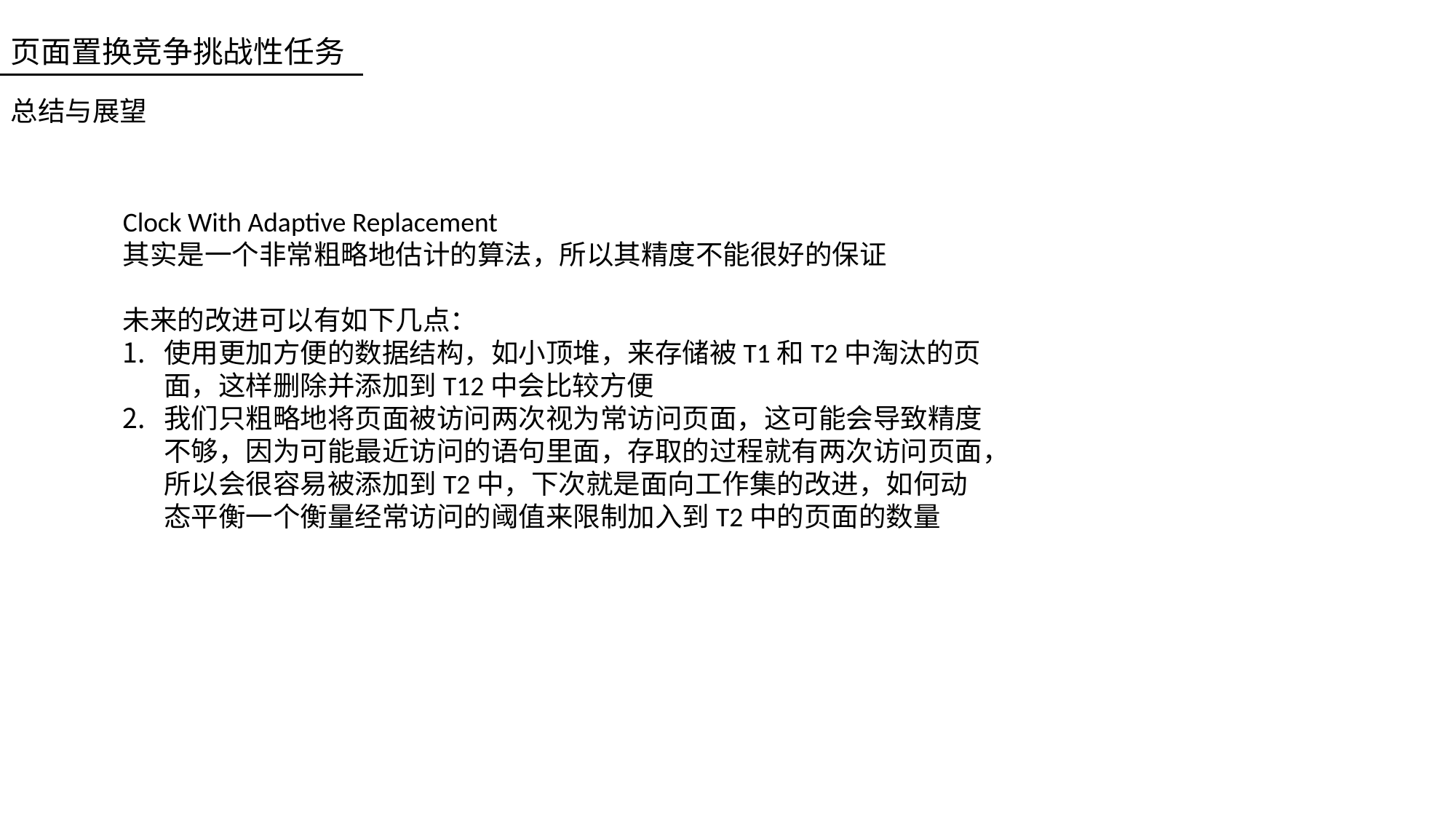

页面置换竞争挑战性任务
总结与展望
Clock With Adaptive Replacement
其实是一个非常粗略地估计的算法，所以其精度不能很好的保证

未来的改进可以有如下几点：
使用更加方便的数据结构，如小顶堆，来存储被T1和T2中淘汰的页面，这样删除并添加到T12中会比较方便
我们只粗略地将页面被访问两次视为常访问页面，这可能会导致精度不够，因为可能最近访问的语句里面，存取的过程就有两次访问页面，所以会很容易被添加到T2中，下次就是面向工作集的改进，如何动态平衡一个衡量经常访问的阈值来限制加入到T2中的页面的数量